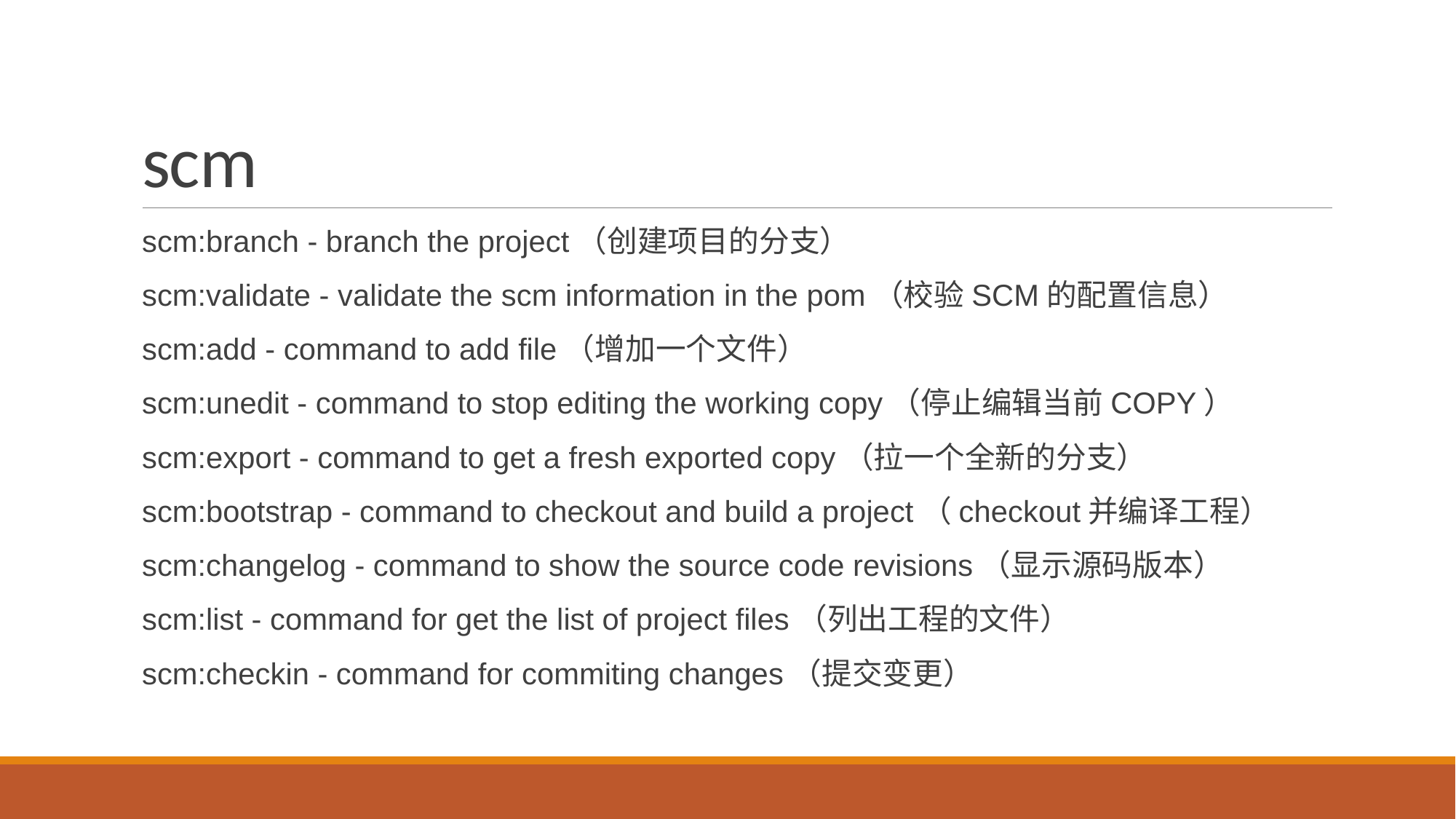

# scm
scm:branch - branch the project（创建项目的分支）
scm:validate - validate the scm information in the pom（校验SCM的配置信息）
scm:add - command to add file（增加一个文件）
scm:unedit - command to stop editing the working copy（停止编辑当前COPY）
scm:export - command to get a fresh exported copy（拉一个全新的分支）
scm:bootstrap - command to checkout and build a project（checkout并编译工程）
scm:changelog - command to show the source code revisions（显示源码版本）
scm:list - command for get the list of project files（列出工程的文件）
scm:checkin - command for commiting changes（提交变更）